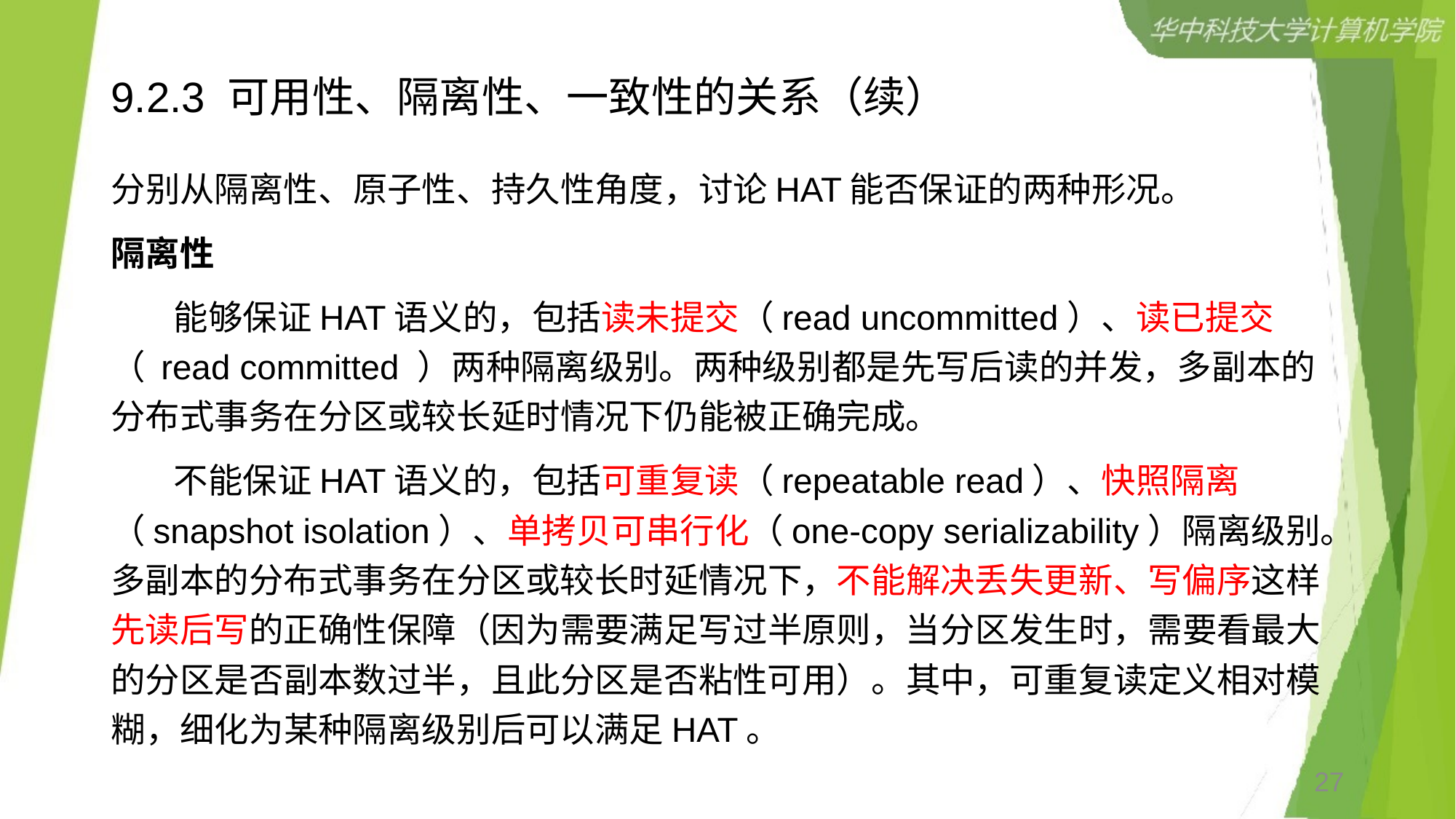

# 9.2.3 可用性、隔离性、一致性的关系（续）
分别从隔离性、原子性、持久性角度，讨论HAT能否保证的两种形况。
隔离性
       能够保证HAT语义的，包括读未提交（read uncommitted）、读已提交（ read committed ）两种隔离级别。两种级别都是先写后读的并发，多副本的分布式事务在分区或较长延时情况下仍能被正确完成。
       不能保证HAT语义的，包括可重复读（repeatable read）、快照隔离（snapshot isolation）、单拷贝可串行化（one-copy serializability）隔离级别。多副本的分布式事务在分区或较长时延情况下，不能解决丢失更新、写偏序这样先读后写的正确性保障（因为需要满足写过半原则，当分区发生时，需要看最大的分区是否副本数过半，且此分区是否粘性可用）。其中，可重复读定义相对模糊，细化为某种隔离级别后可以满足HAT。

27